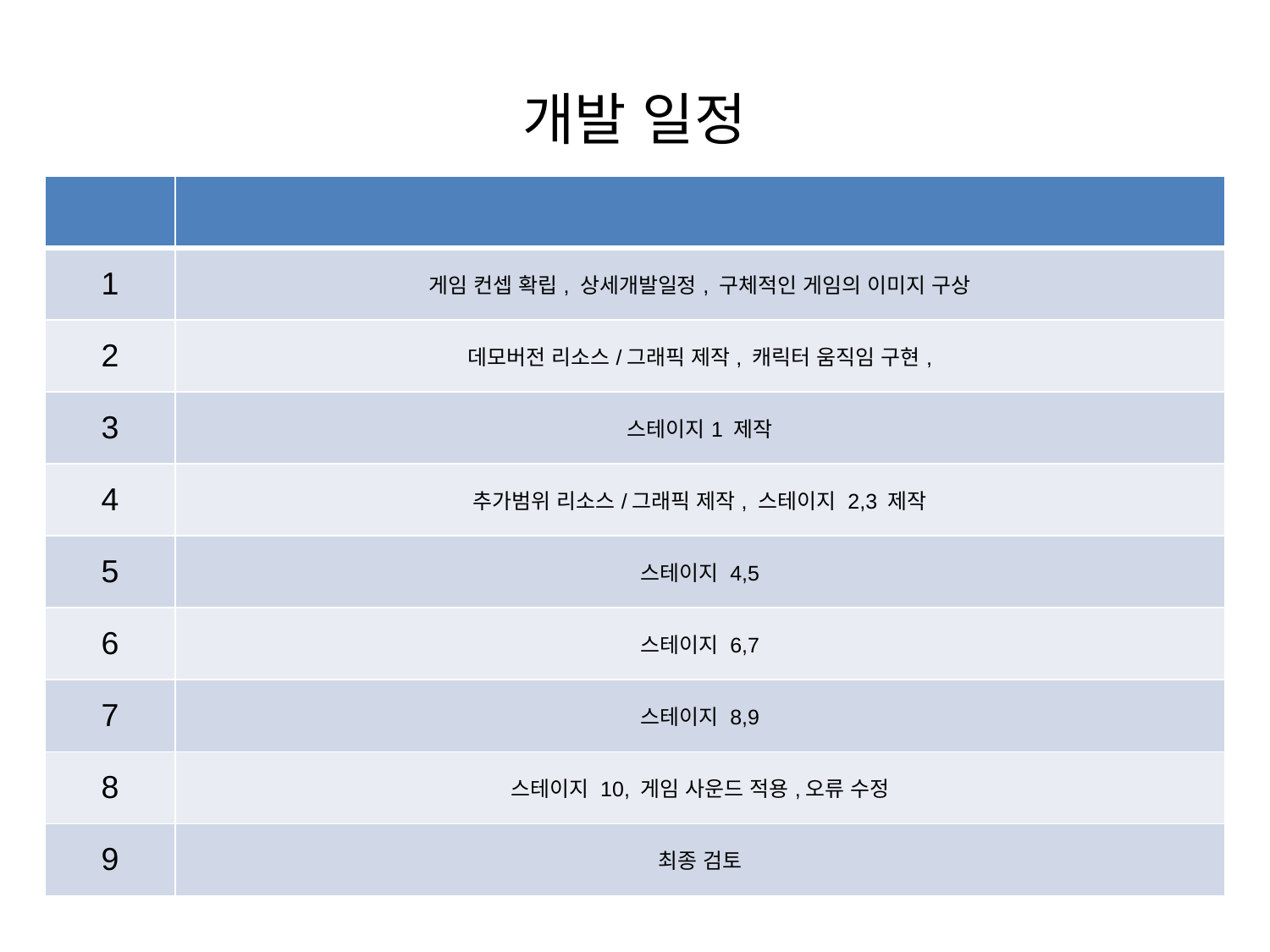

# 개발 일정
|  |  |
| --- | --- |
| 1 | 게임 컨셉 확립, 상세개발일정, 구체적인 게임의 이미지 구상 |
| 2 | 데모버전 리소스/그래픽 제작, 캐릭터 움직임 구현, |
| 3 | 스테이지1 제작 |
| 4 | 추가범위 리소스/그래픽 제작, 스테이지 2,3 제작 |
| 5 | 스테이지 4,5 |
| 6 | 스테이지 6,7 |
| 7 | 스테이지 8,9 |
| 8 | 스테이지 10, 게임 사운드 적용,오류 수정 |
| 9 | 최종 검토 |